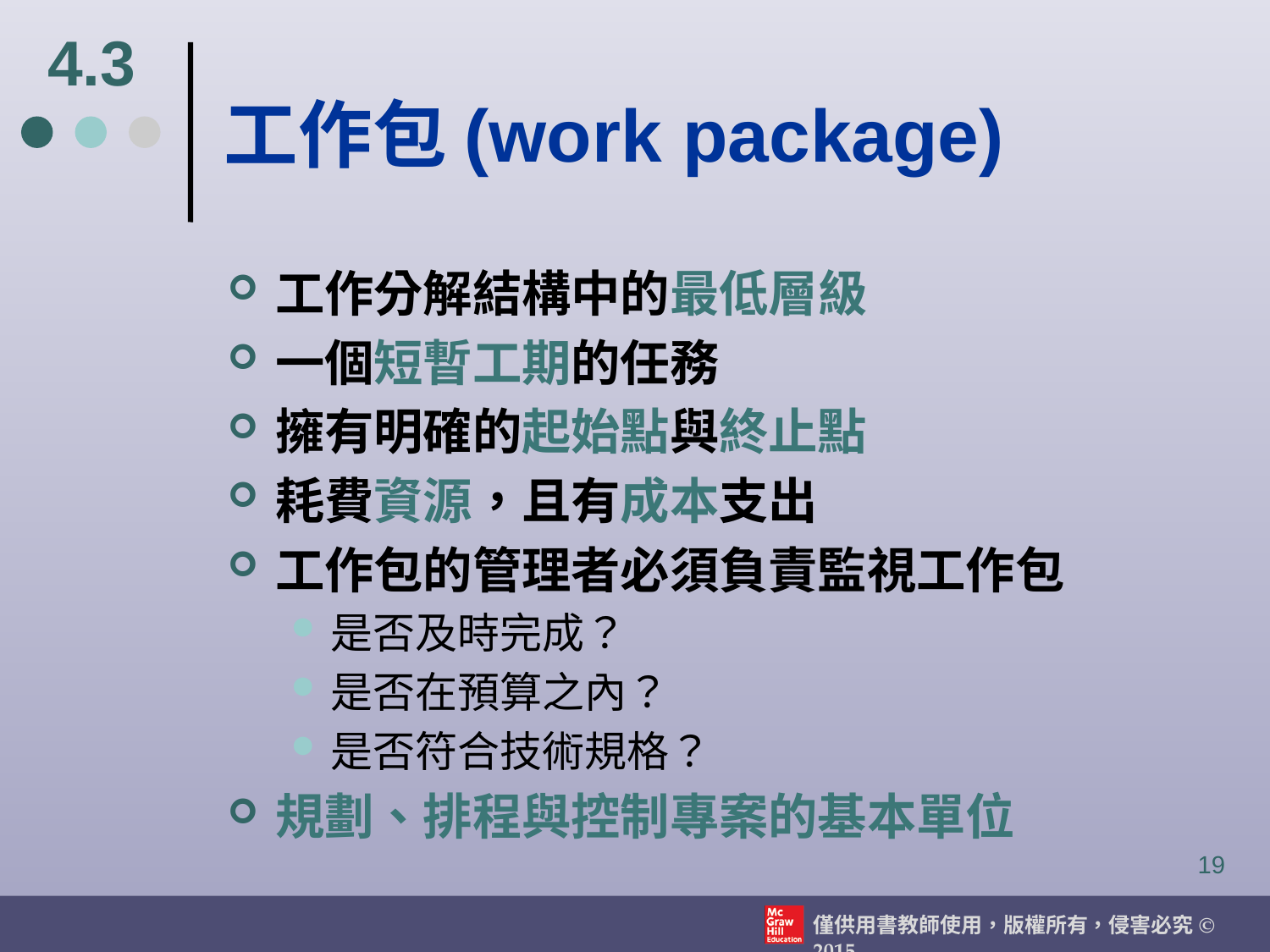

4.3
# 工作包(work package)
工作分解結構中的最低層級
一個短暫工期的任務
擁有明確的起始點與終止點
耗費資源，且有成本支出
工作包的管理者必須負責監視工作包
是否及時完成？
是否在預算之內？
是否符合技術規格？
規劃、排程與控制專案的基本單位
19